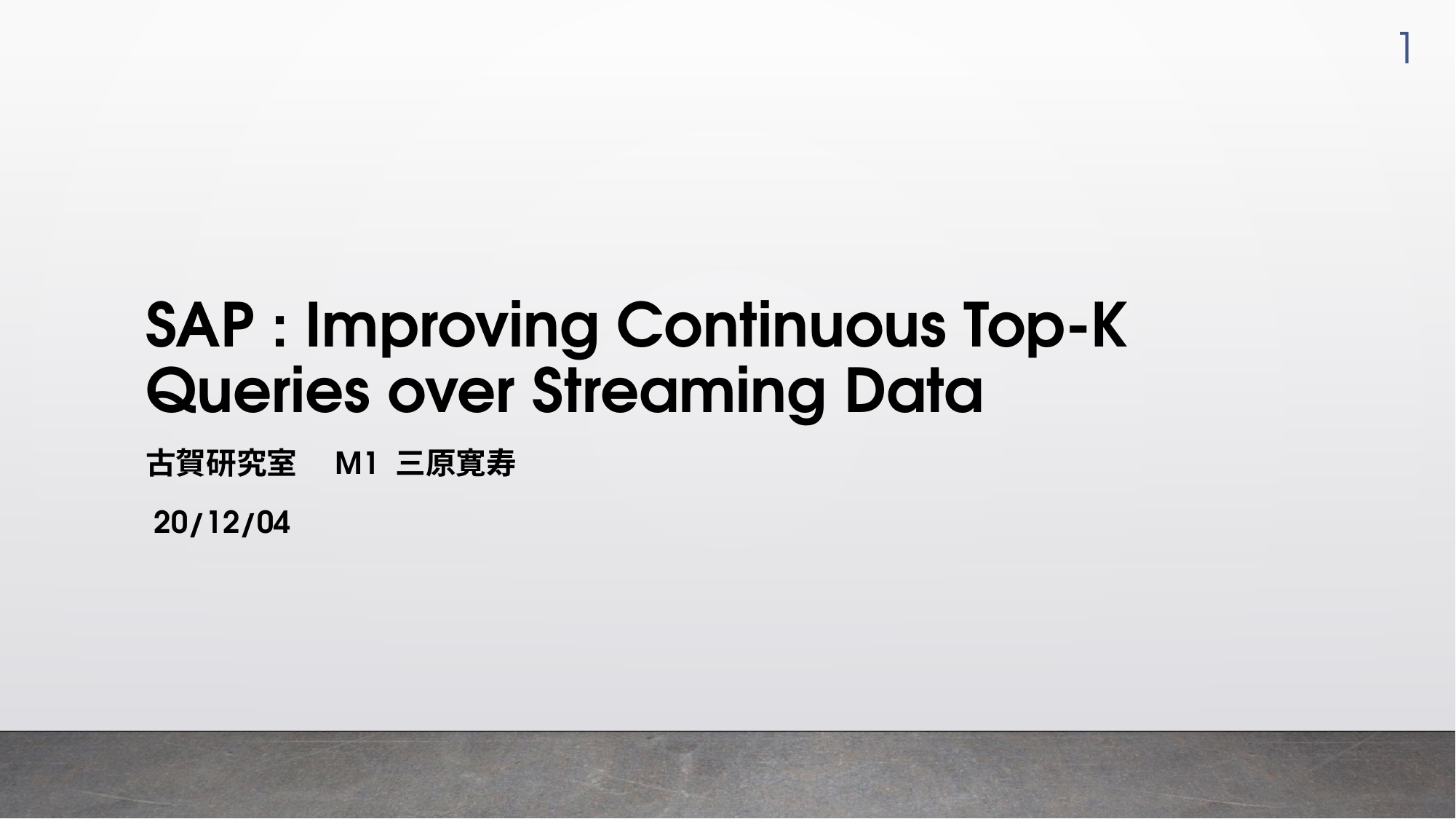

1
# SAP : Improving Continuous Top-K Queries over Streaming Data
古賀研究室　M1 三原寛寿
 20/12/04